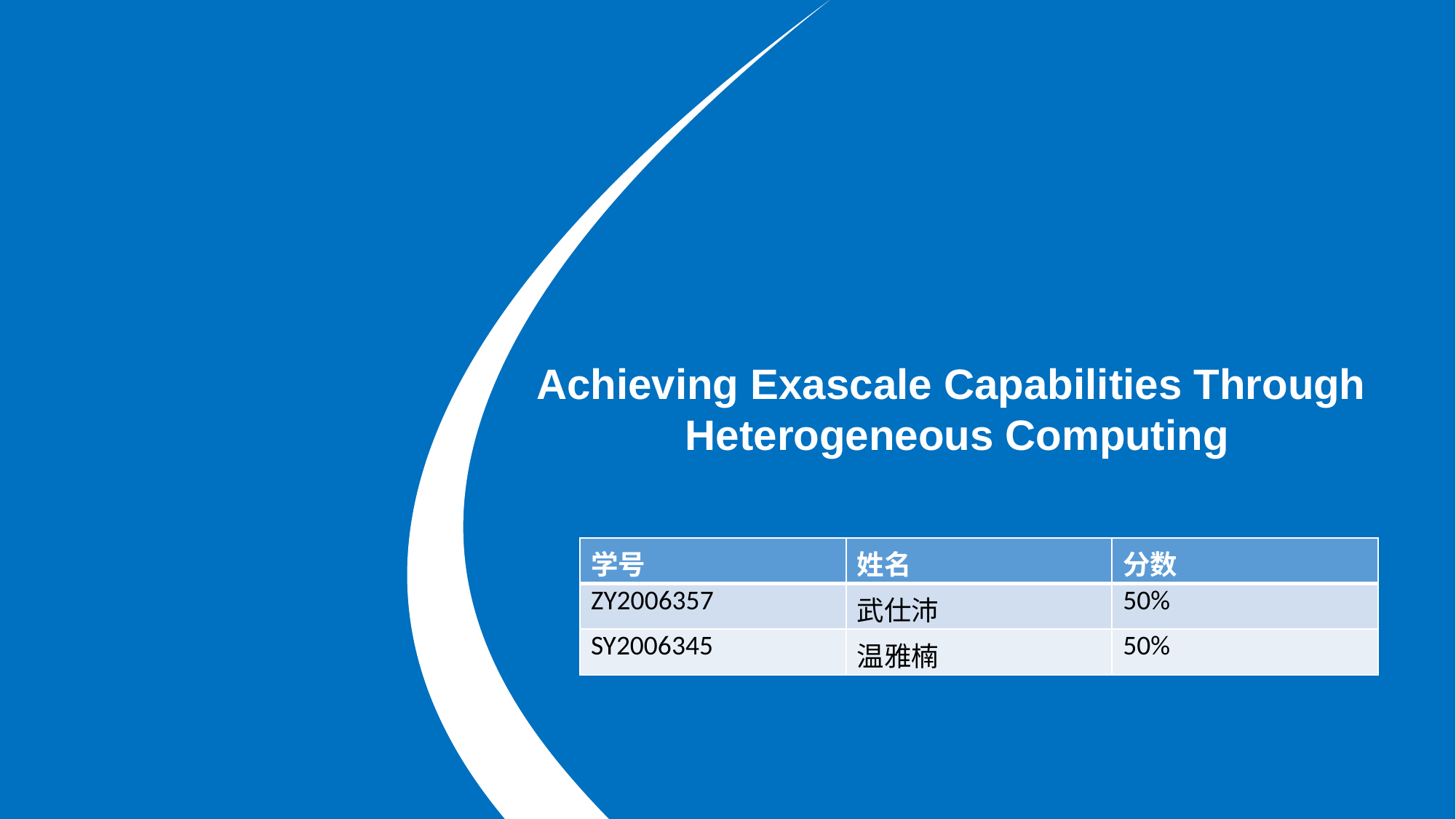

Achieving Exascale Capabilities Through
Heterogeneous Computing
| 学号 | 姓名 | 分数 |
| --- | --- | --- |
| ZY2006357 | 武仕沛 | 50% |
| SY2006345 | 温雅楠 | 50% |